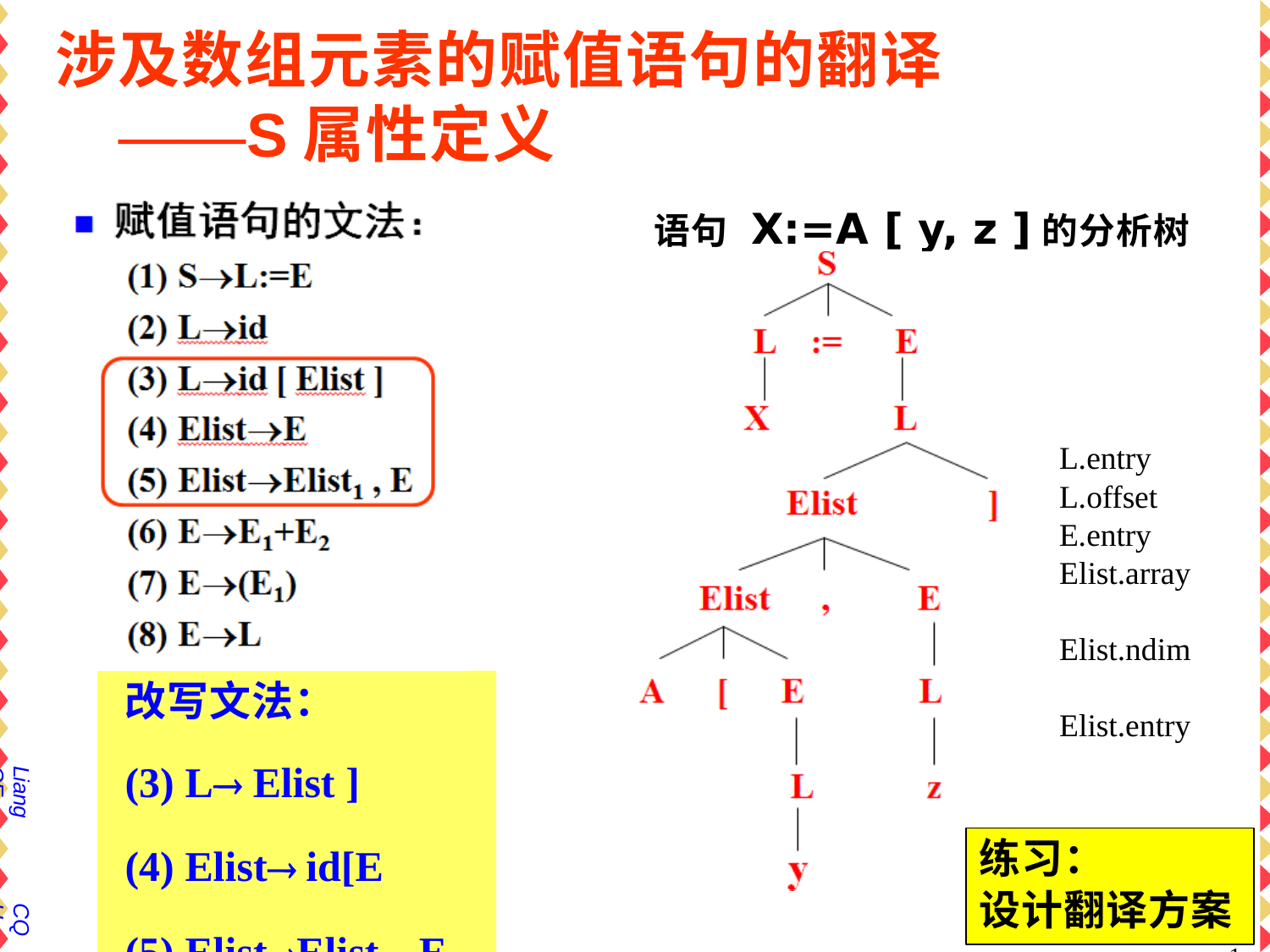

# 涉及数组元素的赋值语句的翻译
——S属性定义
语句 X:=A [ y, z ]的分析树

L.entry  L.offset  E.entry  Elist.array  Elist.ndim  Elist.entry
改写文法：
L→ Elist ]
Elist→ id[E
Elist→Elist1 , E
Liang GE

练习：
设计翻译方案
CQU
31